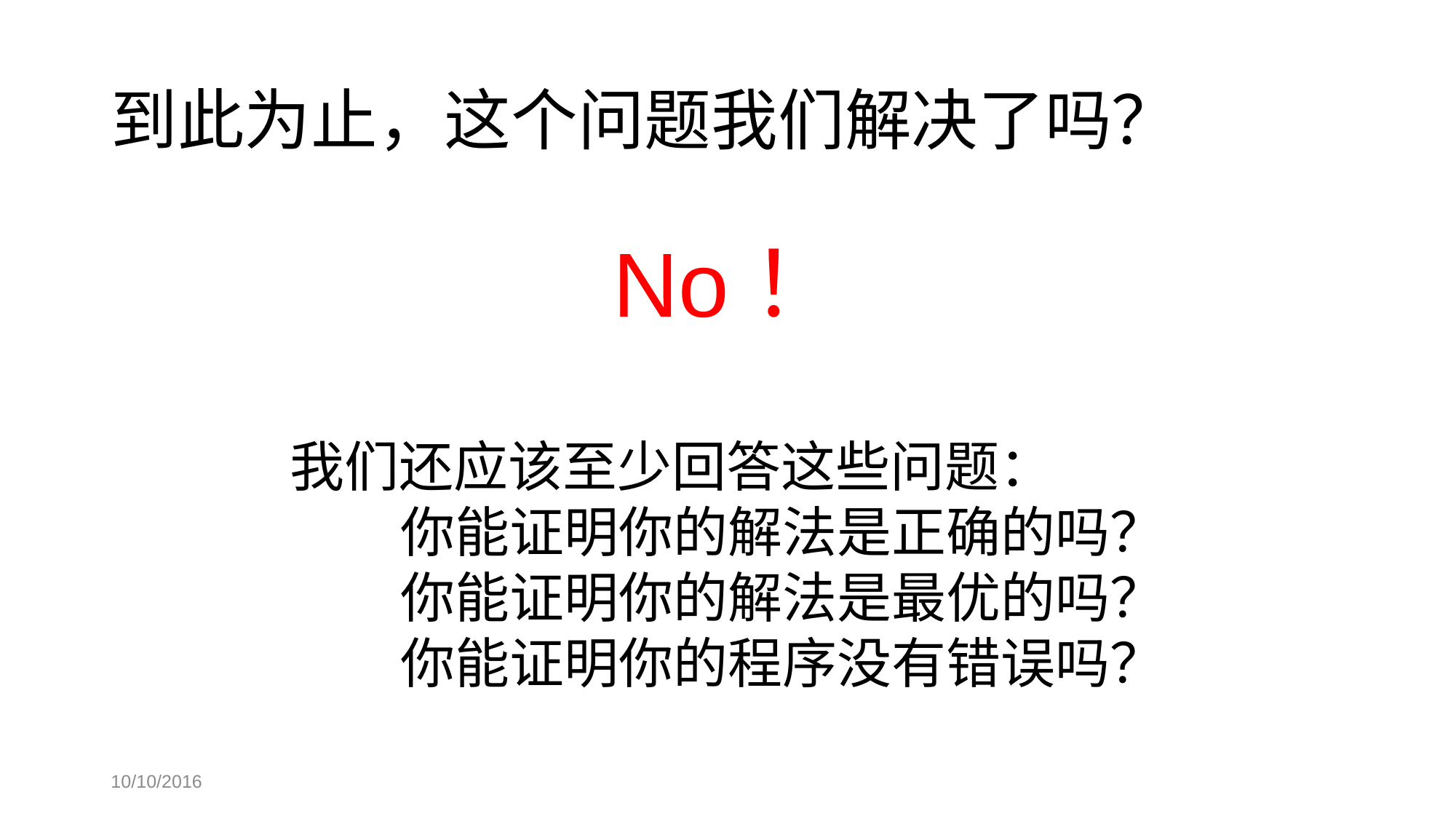

# 到此为止，这个问题我们解决了吗？
No！
我们还应该至少回答这些问题：
        你能证明你的解法是正确的吗？
        你能证明你的解法是最优的吗？
        你能证明你的程序没有错误吗？
10/10/2016